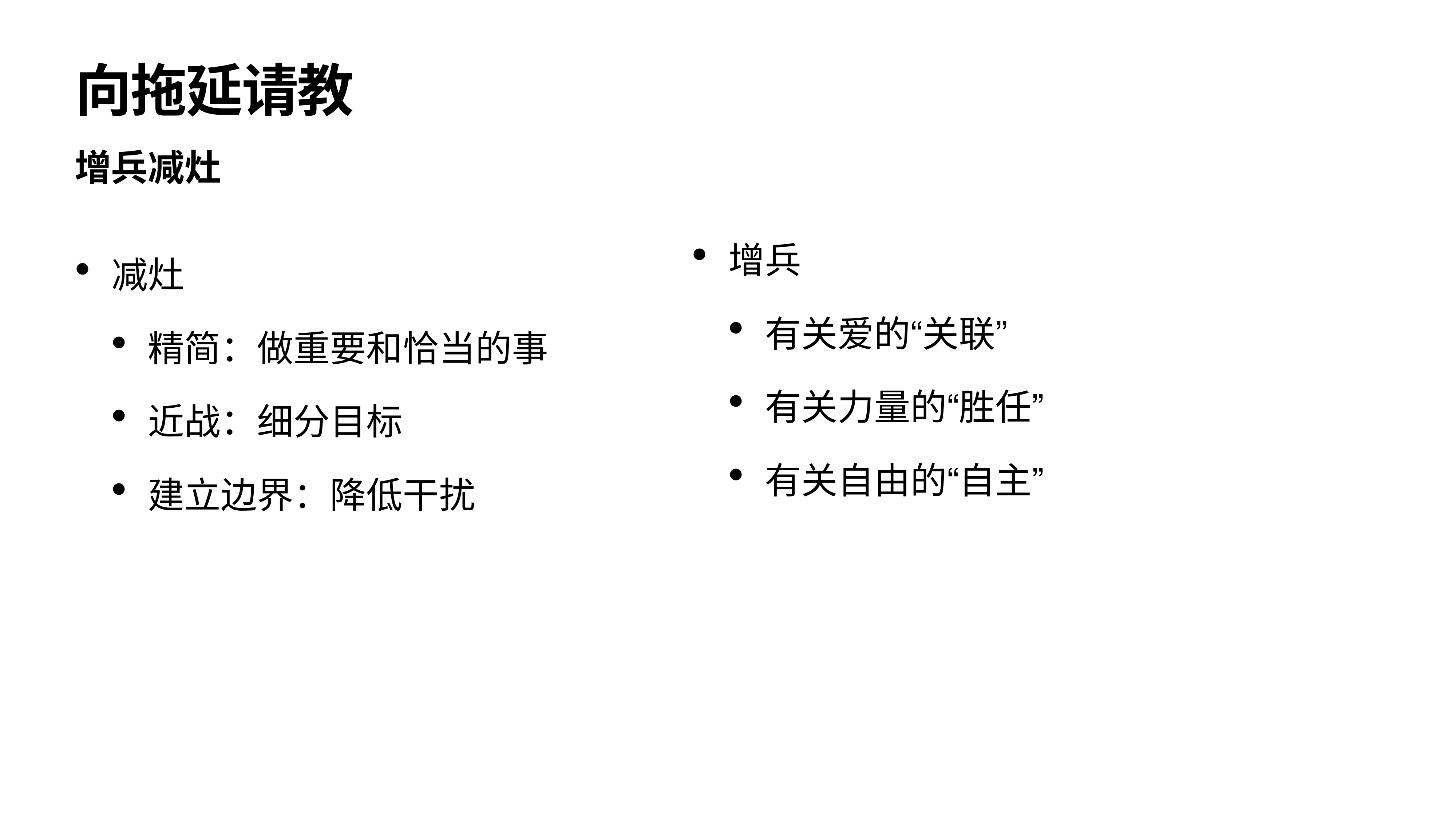

# 向拖延请教
增兵减灶
增兵
有关爱的“关联”
有关力量的“胜任”
有关自由的“自主”
减灶
精简：做重要和恰当的事
近战：细分目标
建立边界：降低干扰